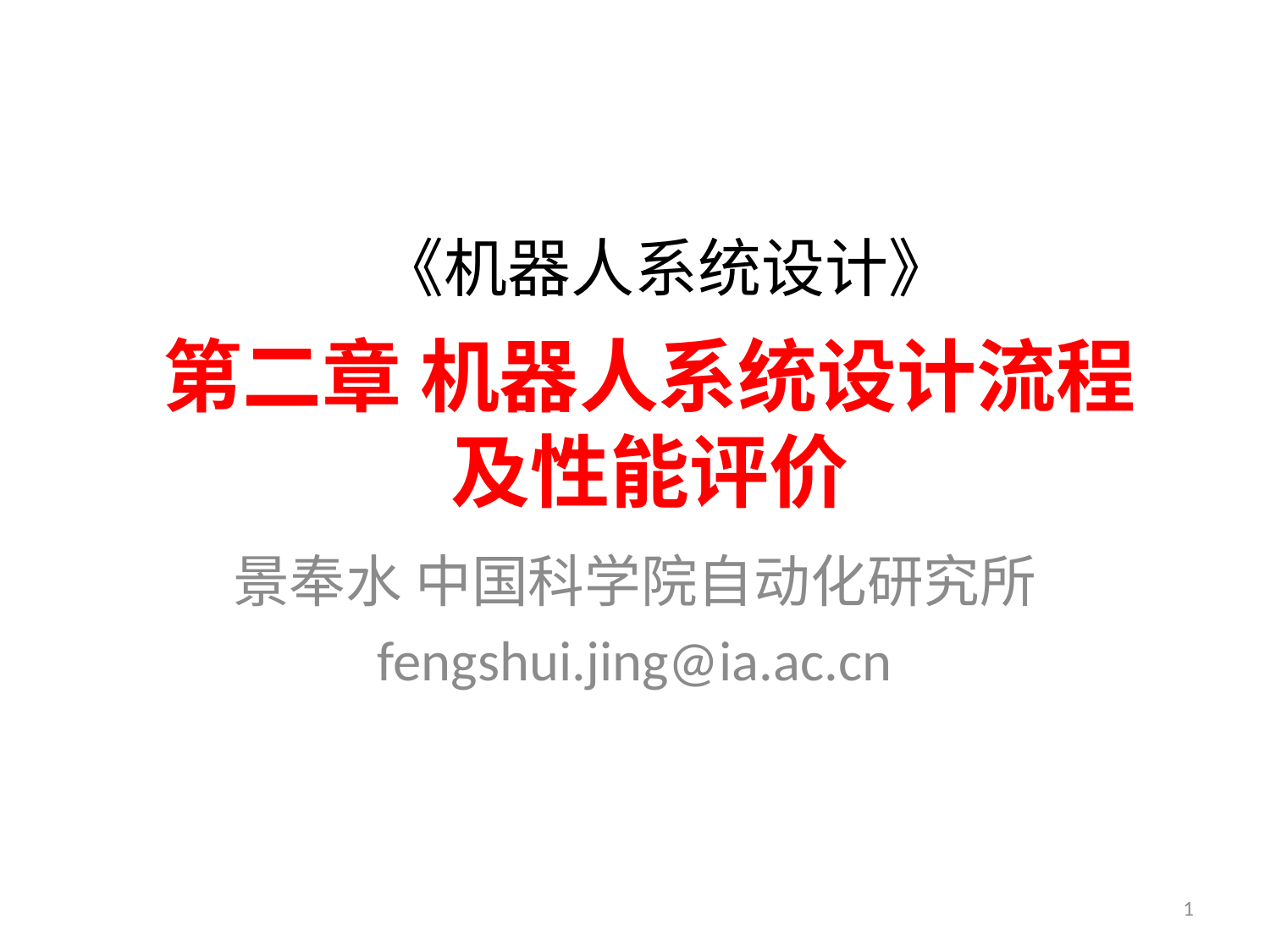

《机器人系统设计》
# 第二章 机器人系统设计流程 及性能评价
景奉水 中国科学院自动化研究所
fengshui.jing@ia.ac.cn
1